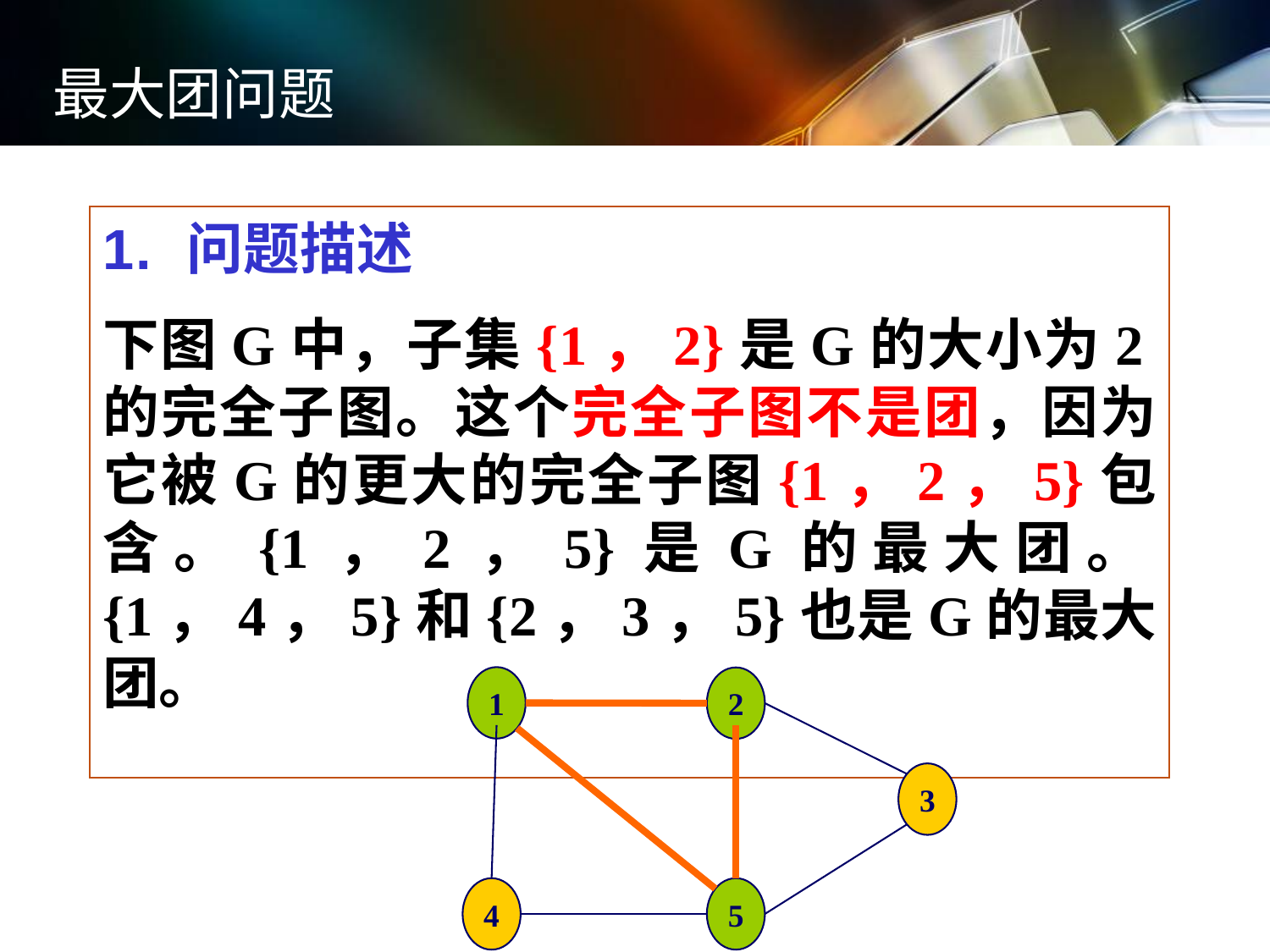

最大团问题
问题描述
下图G中，子集{1，2}是G的大小为2的完全子图。这个完全子图不是团，因为它被G的更大的完全子图{1，2，5}包含。{1，2，5}是G的最大团。{1，4，5}和{2，3，5}也是G的最大团。

1
2
3
4
5